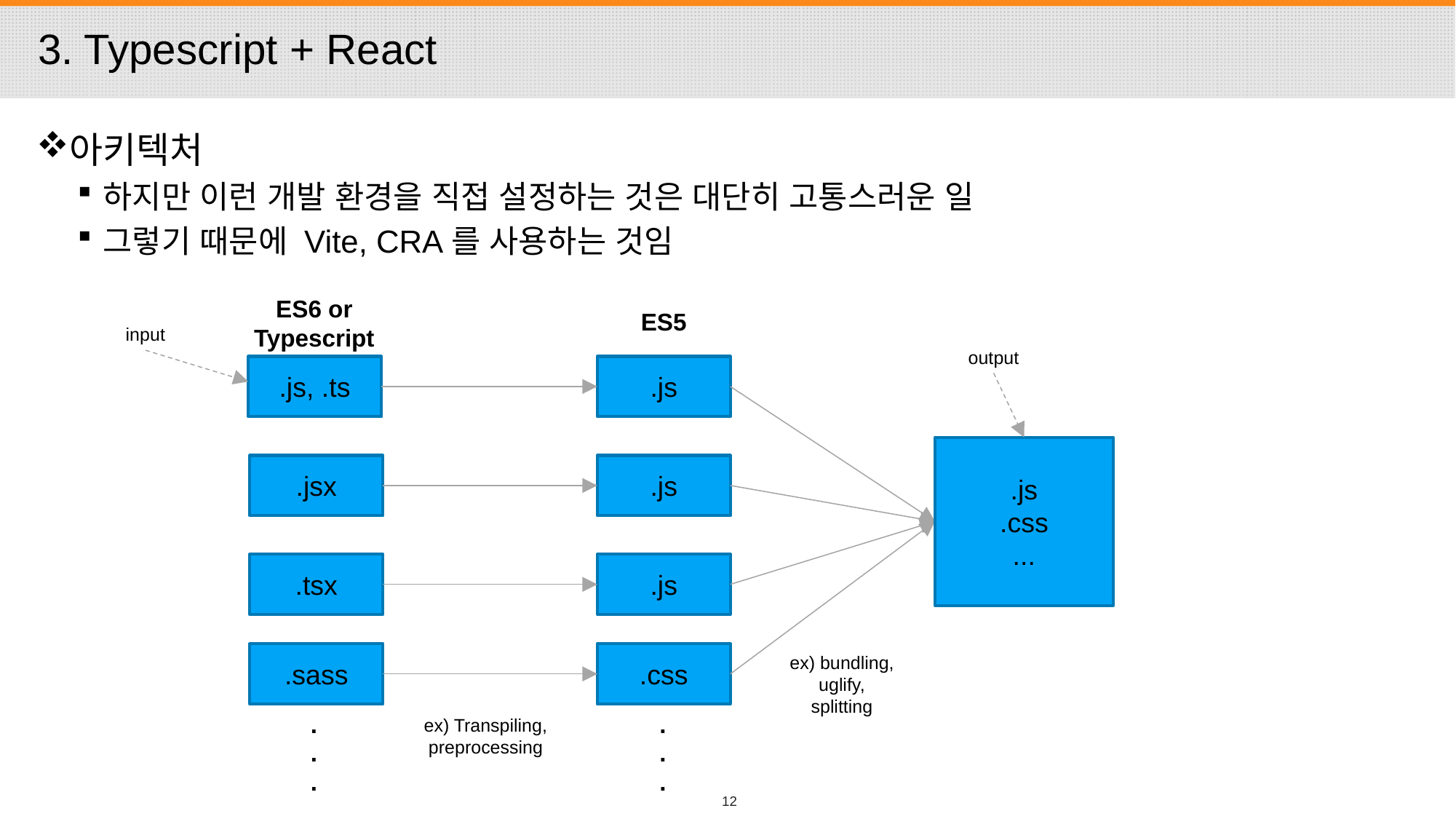

# 3. Typescript + React
아키텍처
하지만 이런 개발 환경을 직접 설정하는 것은 대단히 고통스러운 일
그렇기 때문에 Vite, CRA를 사용하는 것임
ES6 or Typescript
ES5
input
output
.js, .ts
.js
.js
.css
...
.jsx
.js
.tsx
.js
.sass
.css
ex) bundling,
uglify,
splitting
.
.
.
.
.
.
ex) Transpiling,
preprocessing